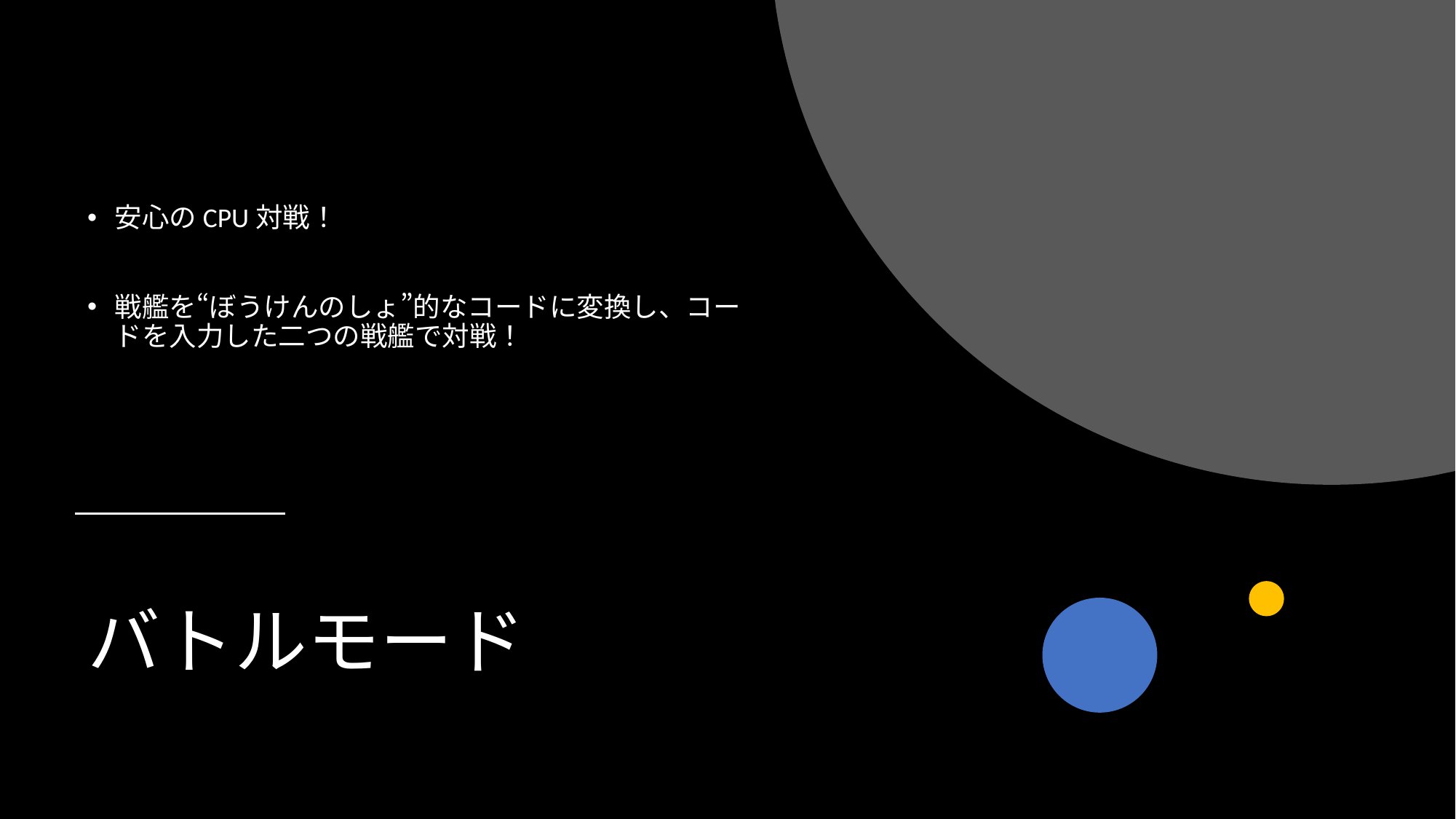

安心のCPU対戦！

戦艦を“ぼうけんのしょ”的なコードに変換し、コードを入力した二つの戦艦で対戦！
# バトルモード